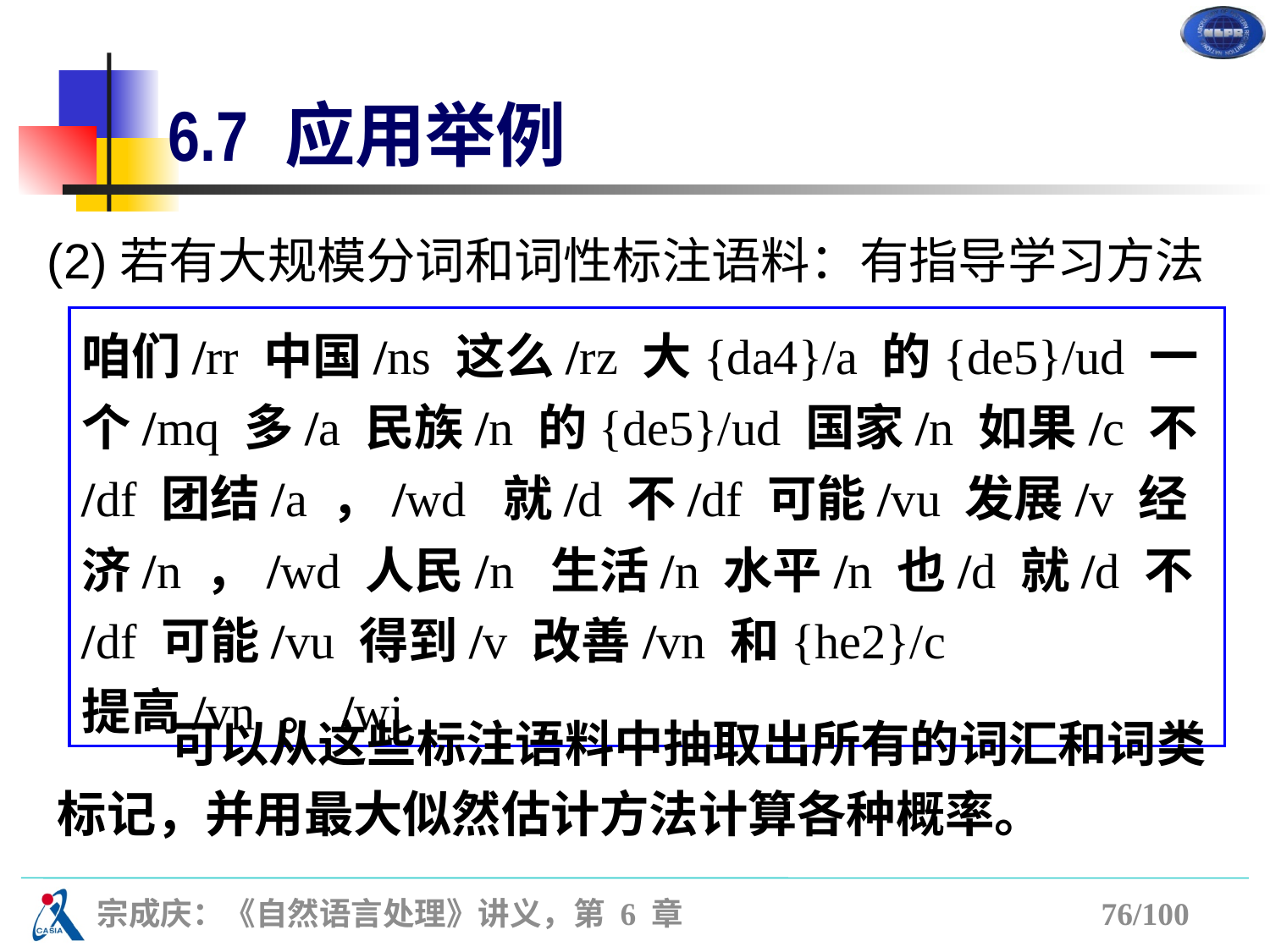

# 6.7 应用举例
(2)若有大规模分词和词性标注语料：有指导学习方法
咱们/rr 中国/ns 这么/rz 大{da4}/a 的{de5}/ud 一个/mq 多/a 民族/n 的{de5}/ud 国家/n 如果/c 不/df 团结/a ，/wd  就/d 不/df 可能/vu 发展/v 经济/n ，/wd 人民/n  生活/n 水平/n 也/d 就/d 不/df 可能/vu 得到/v 改善/vn 和{he2}/c 提高/vn 。/wj
         可以从这些标注语料中抽取出所有的词汇和词类标记，并用最大似然估计方法计算各种概率。